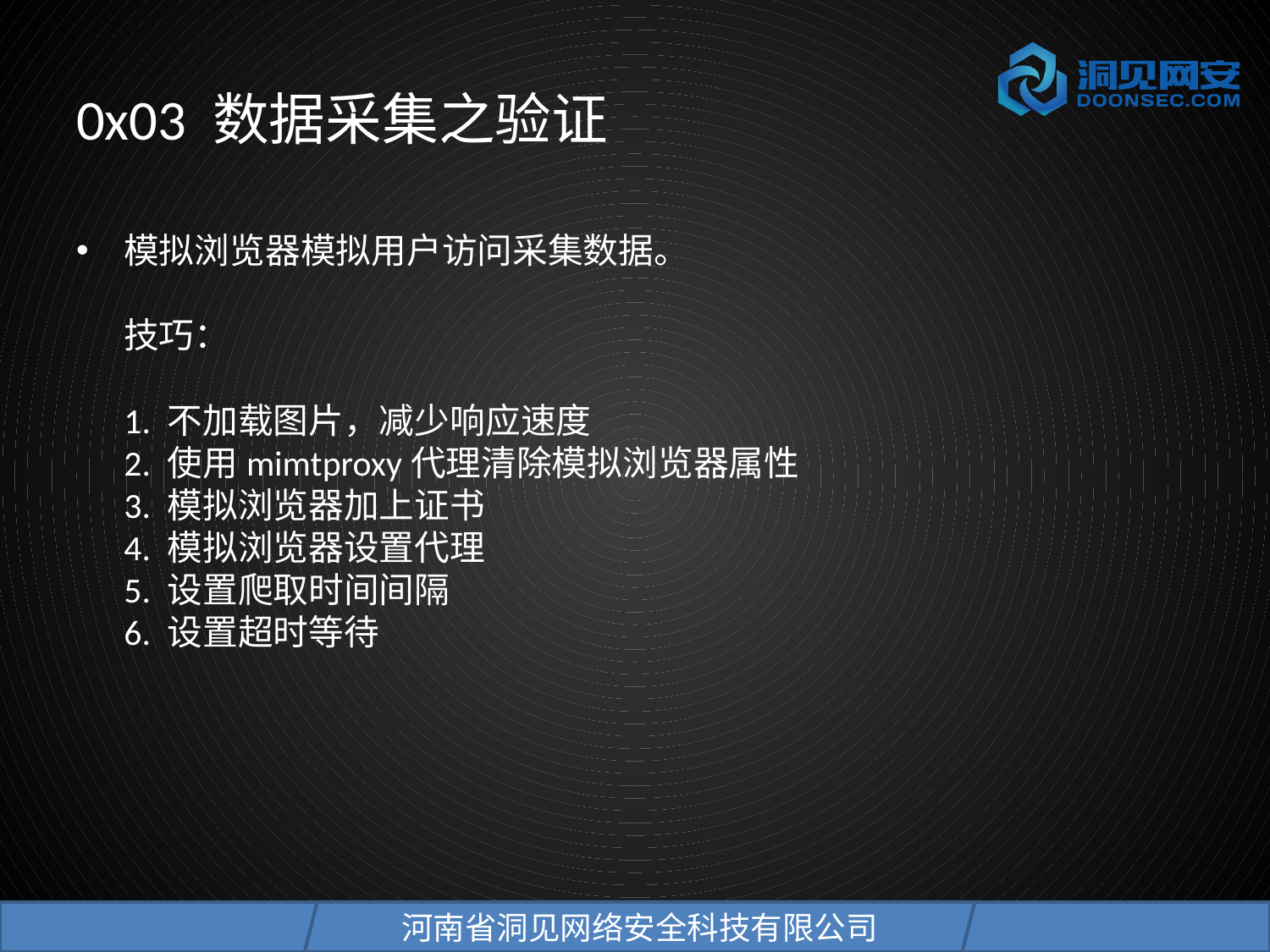

# 0x03 数据采集之验证
模拟浏览器模拟用户访问采集数据。
技巧：
    
1. 不加载图片，减少响应速度
2. 使用mimtproxy代理清除模拟浏览器属性
3. 模拟浏览器加上证书
4. 模拟浏览器设置代理
5. 设置爬取时间间隔
6. 设置超时等待